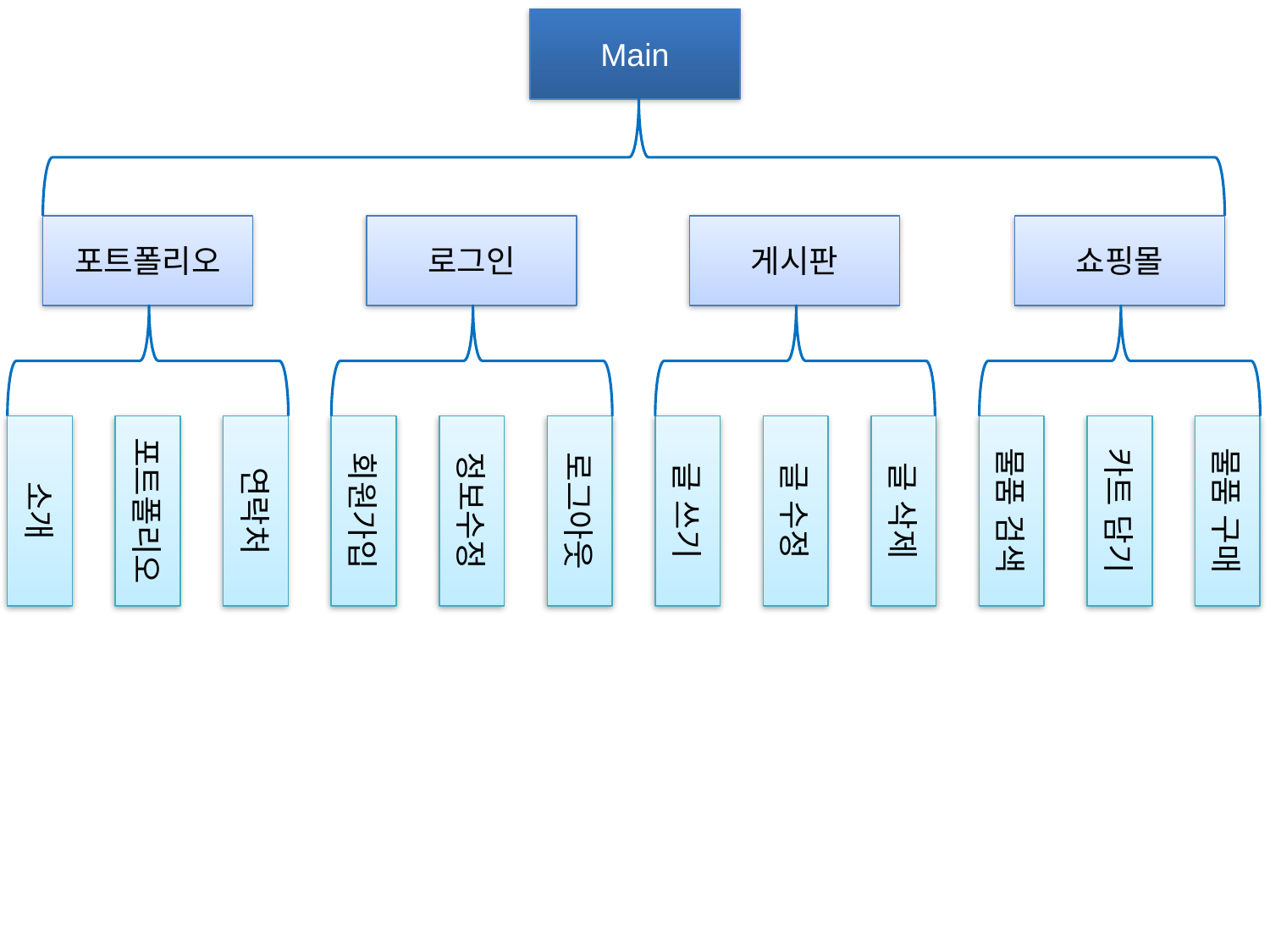

Main
포트폴리오
로그인
게시판
쇼핑몰

소개
포트폴리오
연락처
회원가입
정보수정
로그아웃
글 쓰기
글 수정
글 삭제
물품 검색
카트 담기
물품 구매